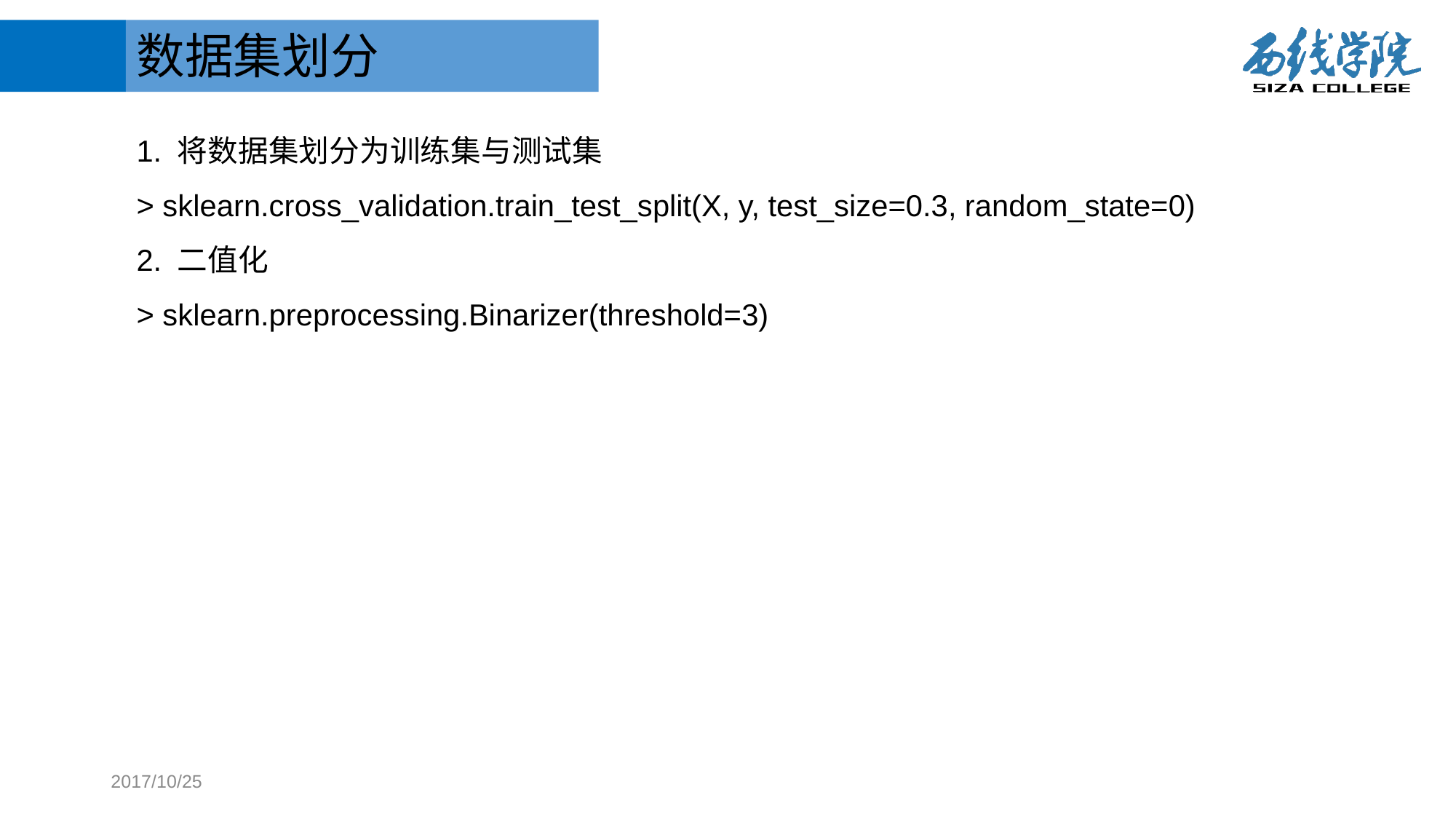

数据集划分
1. 将数据集划分为训练集与测试集
> sklearn.cross_validation.train_test_split(X, y, test_size=0.3, random_state=0)
2. 二值化
> sklearn.preprocessing.Binarizer(threshold=3)
2017/10/25